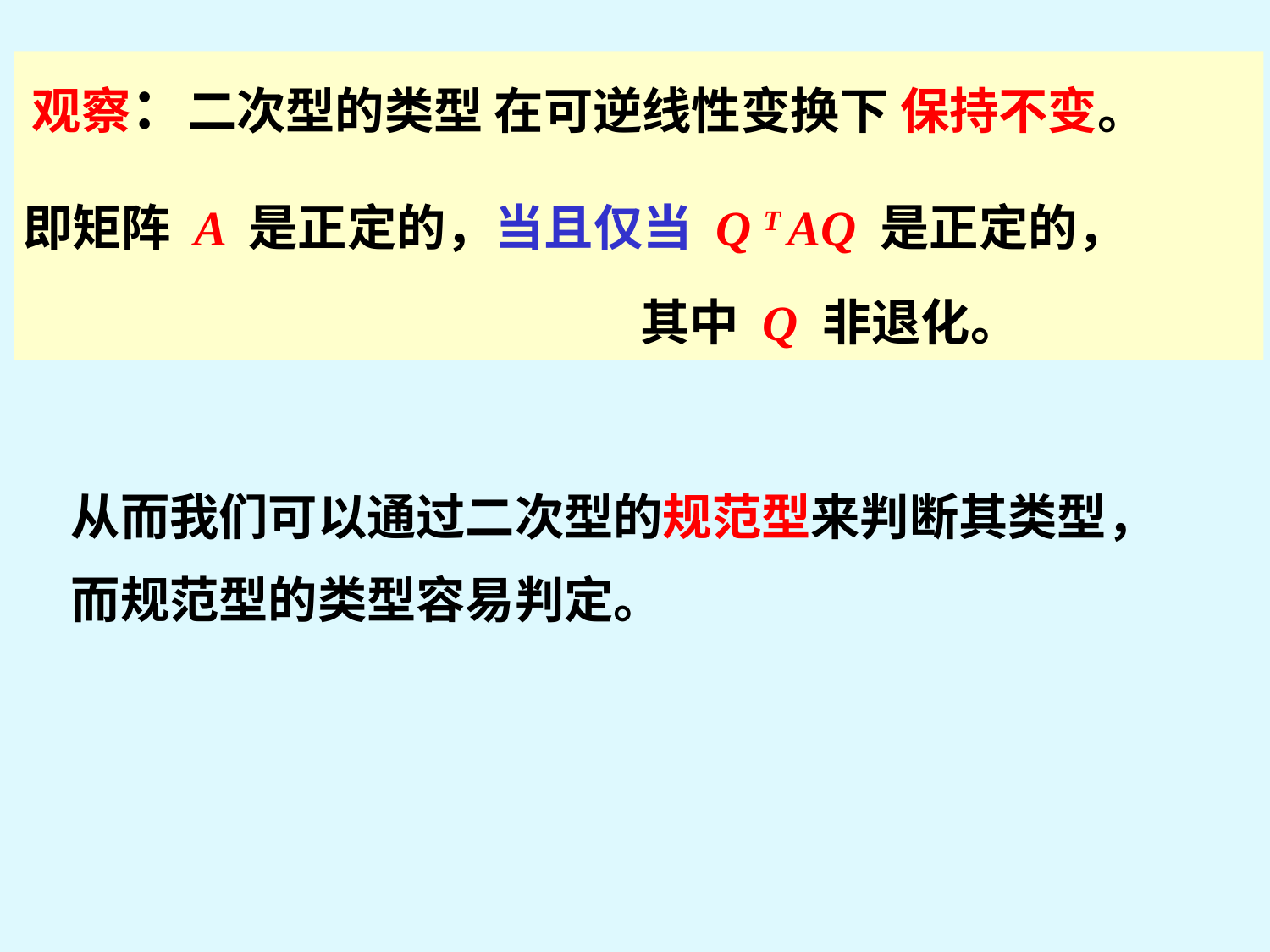

观察：二次型的类型 在可逆线性变换下 保持不变。
即矩阵 A 是正定的，当且仅当 Q T AQ 是正定的，
                                                      其中 Q 非退化。
从而我们可以通过二次型的规范型来判断其类型，
而规范型的类型容易判定。